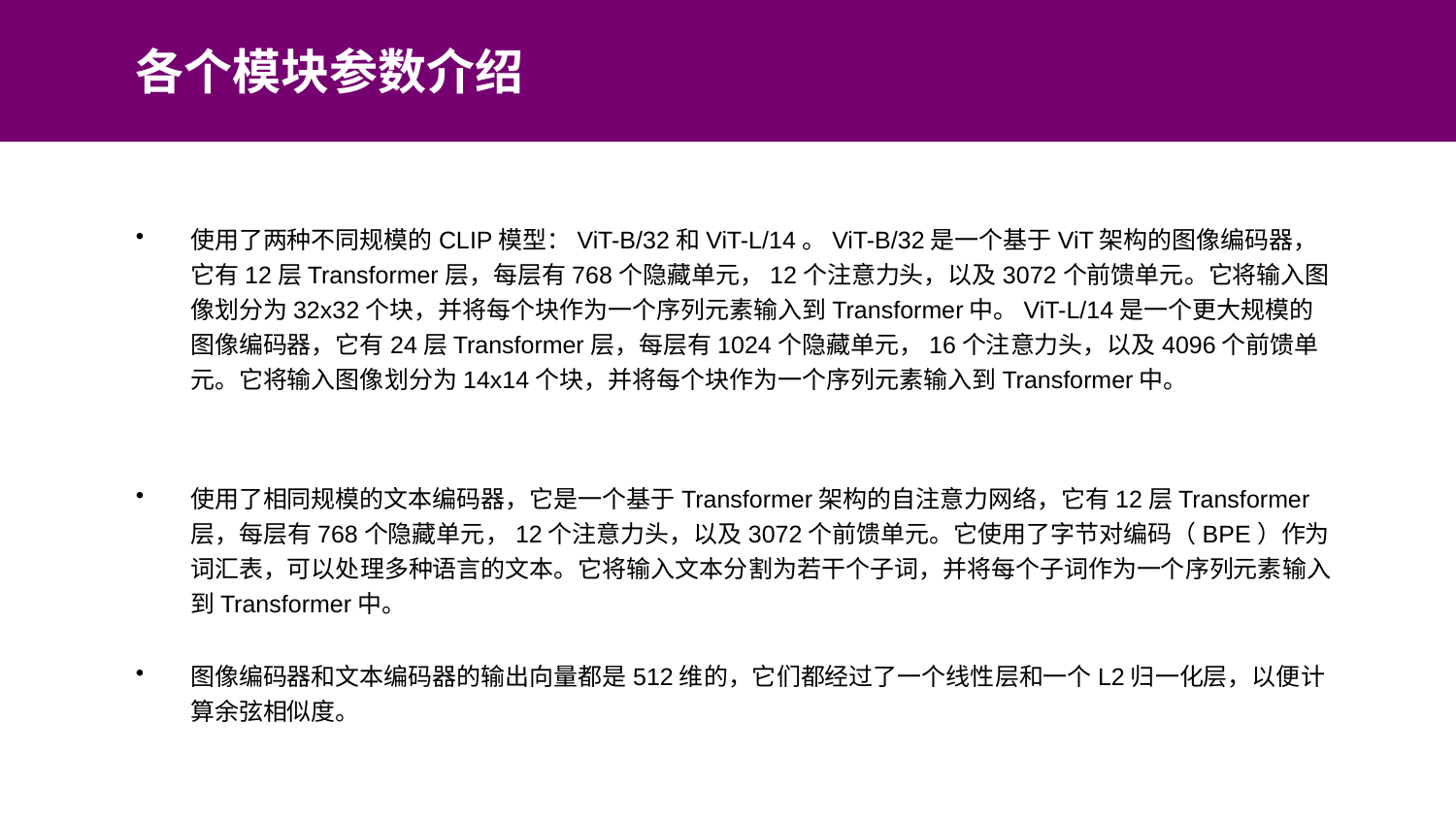

各个模块参数介绍
使用了两种不同规模的CLIP模型：ViT-B/32和ViT-L/14。ViT-B/32是一个基于ViT架构的图像编码器，它有12层Transformer层，每层有768个隐藏单元，12个注意力头，以及3072个前馈单元。它将输入图像划分为32x32个块，并将每个块作为一个序列元素输入到Transformer中。ViT-L/14是一个更大规模的图像编码器，它有24层Transformer层，每层有1024个隐藏单元，16个注意力头，以及4096个前馈单元。它将输入图像划分为14x14个块，并将每个块作为一个序列元素输入到Transformer中。
使用了相同规模的文本编码器，它是一个基于Transformer架构的自注意力网络，它有12层Transformer层，每层有768个隐藏单元，12个注意力头，以及3072个前馈单元。它使用了字节对编码（BPE）作为词汇表，可以处理多种语言的文本。它将输入文本分割为若干个子词，并将每个子词作为一个序列元素输入到Transformer中。
图像编码器和文本编码器的输出向量都是512维的，它们都经过了一个线性层和一个L2归一化层，以便计算余弦相似度。